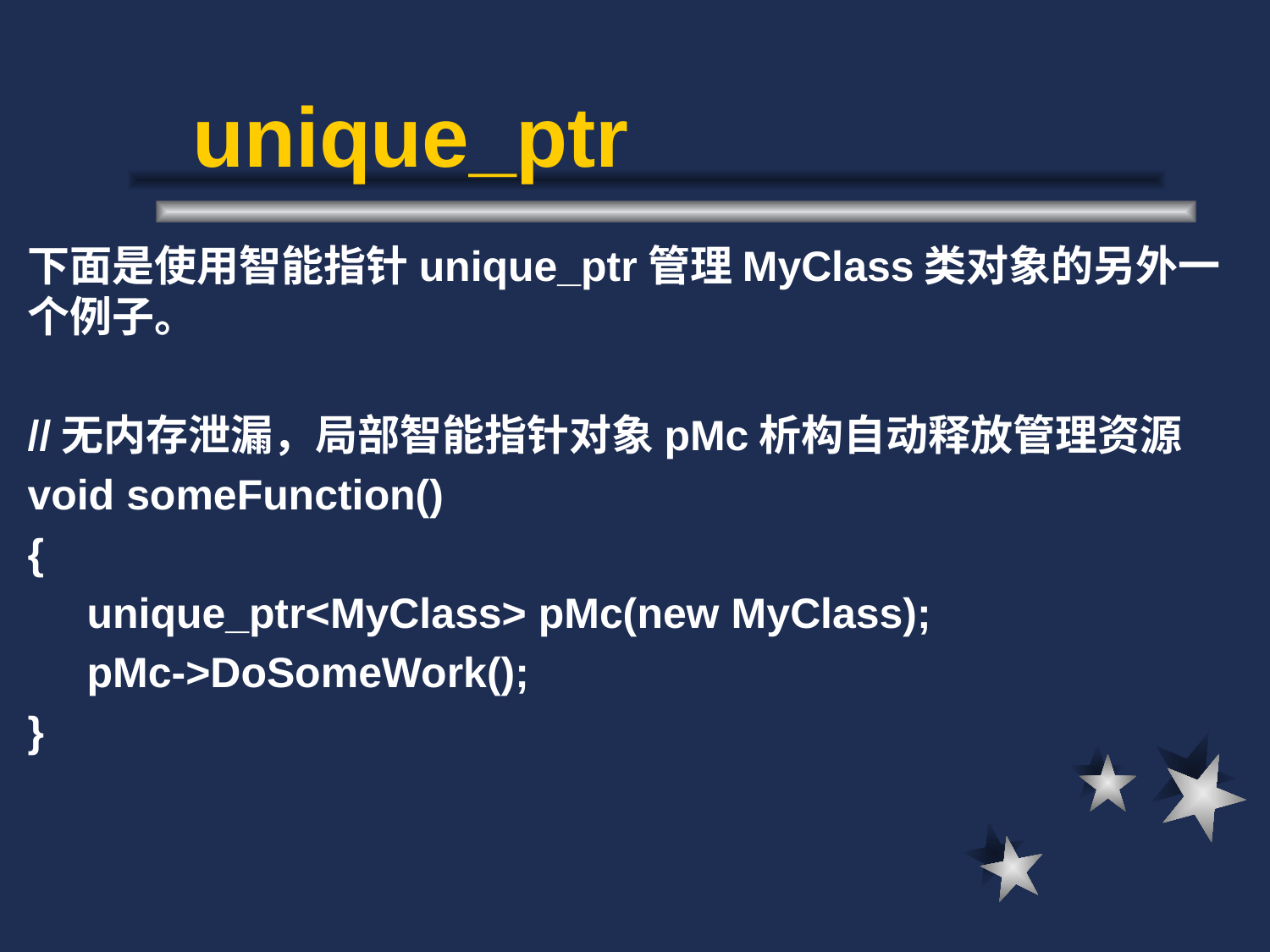

unique_ptr
下面是使用智能指针unique_ptr管理MyClass类对象的另外一个例子。

//无内存泄漏，局部智能指针对象pMc析构自动释放管理资源
void someFunction()
{
     unique_ptr<MyClass> pMc(new MyClass);
     pMc->DoSomeWork();
}